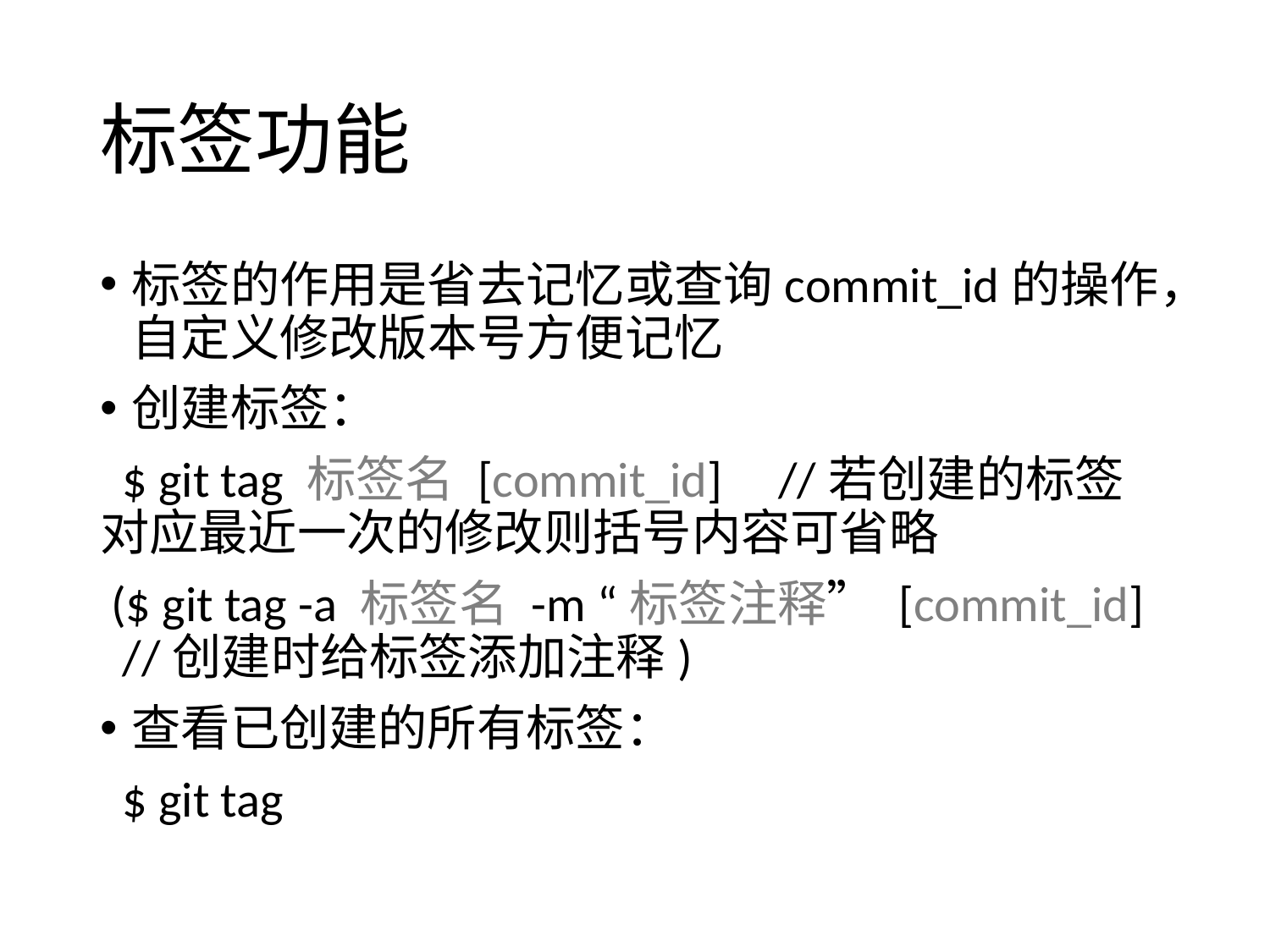

# 标签功能
标签的作用是省去记忆或查询commit_id的操作，自定义修改版本号方便记忆
创建标签：
  $ git tag 标签名 [commit_id]     //若创建的标签对应最近一次的修改则括号内容可省略
 ($ git tag -a 标签名 -m “标签注释” [commit_id]     //创建时给标签添加注释)
查看已创建的所有标签：
  $ git tag